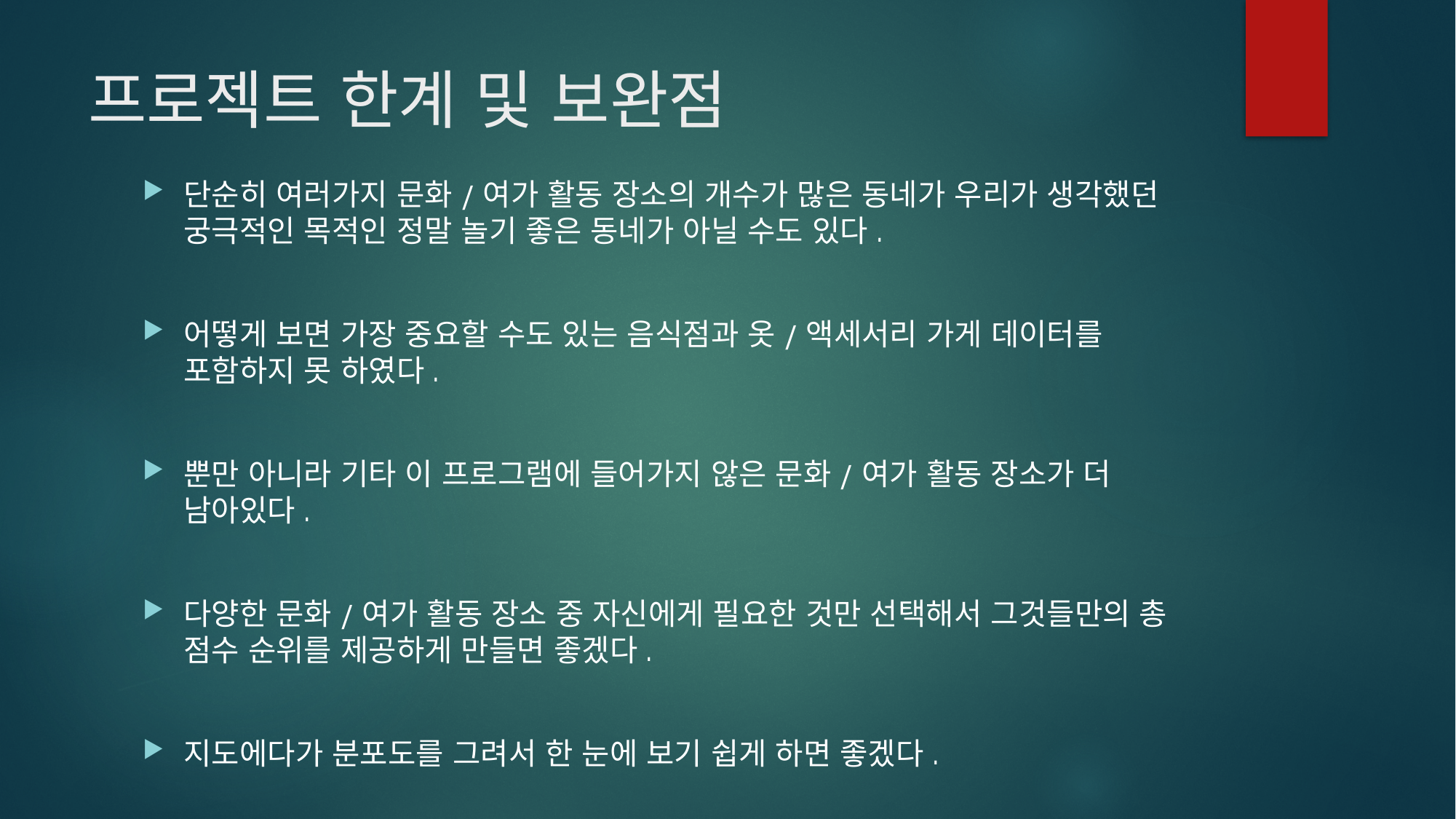

# 프로젝트 한계 및 보완점
단순히 여러가지 문화/여가 활동 장소의 개수가 많은 동네가 우리가 생각했던 궁극적인 목적인 정말 놀기 좋은 동네가 아닐 수도 있다.

어떻게 보면 가장 중요할 수도 있는 음식점과 옷/액세서리 가게 데이터를 포함하지 못 하였다.

뿐만 아니라 기타 이 프로그램에 들어가지 않은 문화/여가 활동 장소가 더 남아있다.

다양한 문화/여가 활동 장소 중 자신에게 필요한 것만 선택해서 그것들만의 총 점수 순위를 제공하게 만들면 좋겠다.

지도에다가 분포도를 그려서 한 눈에 보기 쉽게 하면 좋겠다.